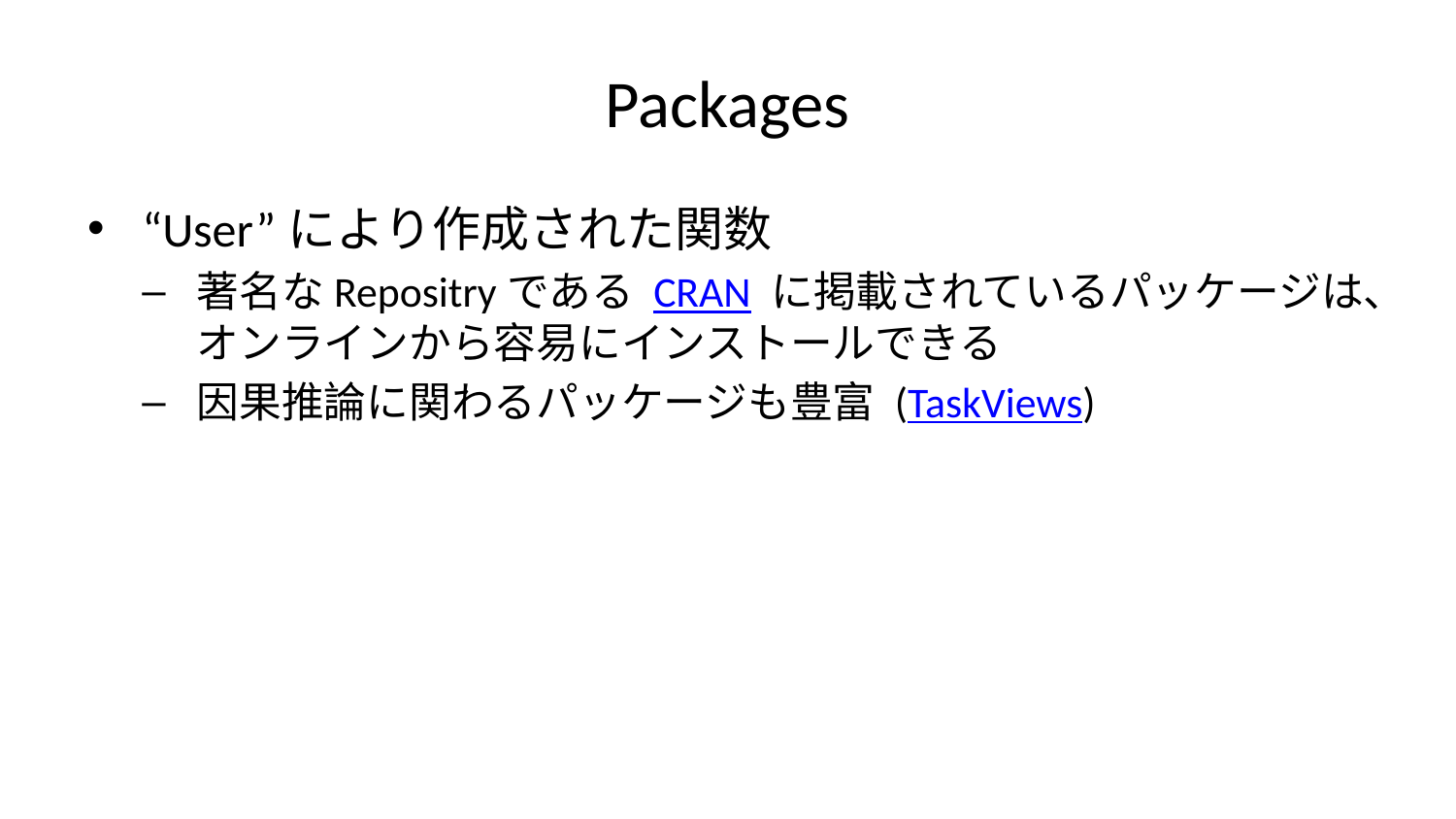

# Packages
“User”により作成された関数
著名なRepositryである CRAN に掲載されているパッケージは、オンラインから容易にインストールできる
因果推論に関わるパッケージも豊富 (TaskViews)